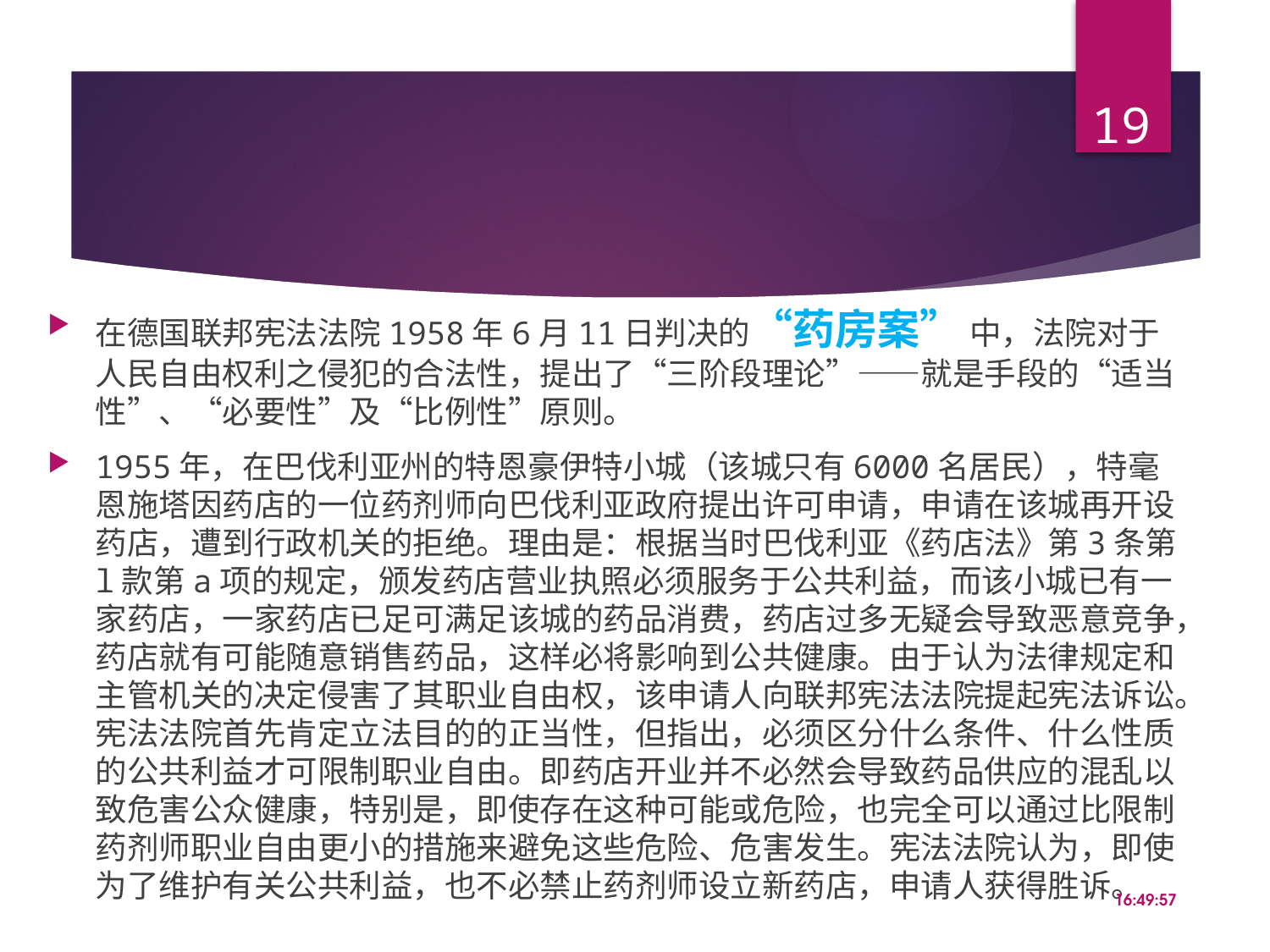

19
#
在德国联邦宪法法院1958年6月11日判决的“药房案” 中，法院对于人民自由权利之侵犯的合法性，提出了“三阶段理论”——就是手段的“适当性”、“必要性”及“比例性”原则。
1955年，在巴伐利亚州的特恩豪伊特小城（该城只有6000名居民），特毫恩施塔因药店的一位药剂师向巴伐利亚政府提出许可申请，申请在该城再开设药店，遭到行政机关的拒绝。理由是：根据当时巴伐利亚《药店法》第3条第l款第a项的规定，颁发药店营业执照必须服务于公共利益，而该小城已有一家药店，一家药店已足可满足该城的药品消费，药店过多无疑会导致恶意竞争，药店就有可能随意销售药品，这样必将影响到公共健康。由于认为法律规定和主管机关的决定侵害了其职业自由权，该申请人向联邦宪法法院提起宪法诉讼。宪法法院首先肯定立法目的的正当性，但指出，必须区分什么条件、什么性质的公共利益才可限制职业自由。即药店开业并不必然会导致药品供应的混乱以致危害公众健康，特别是，即使存在这种可能或危险，也完全可以通过比限制药剂师职业自由更小的措施来避免这些危险、危害发生。宪法法院认为，即使为了维护有关公共利益，也不必禁止药剂师设立新药店，申请人获得胜诉。
16:49:57